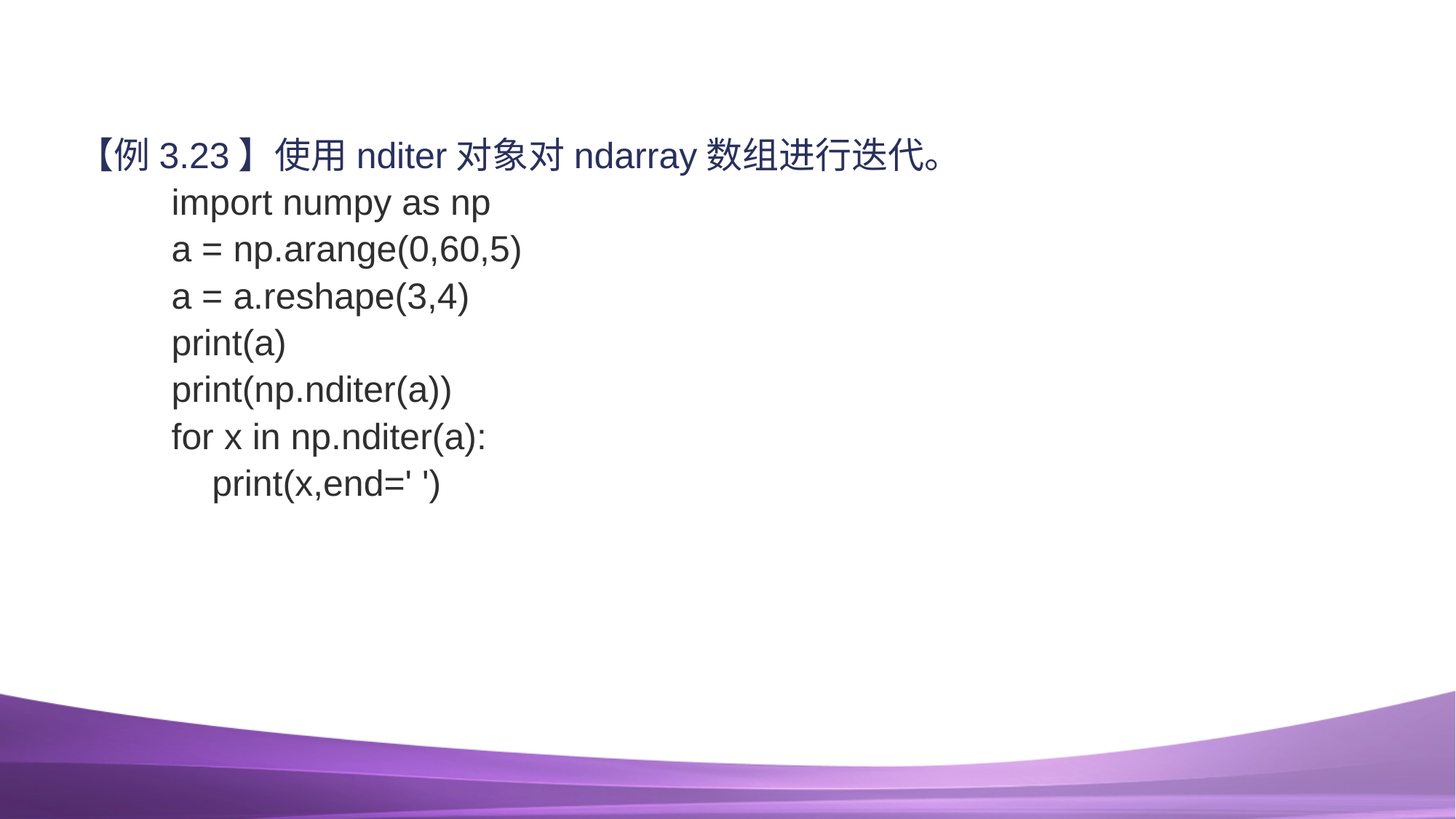

#
【例3.23】使用nditer对象对ndarray数组进行迭代。
import numpy as np
a = np.arange(0,60,5)
a = a.reshape(3,4)
print(a)
print(np.nditer(a))
for x in np.nditer(a):
    print(x,end=' ')